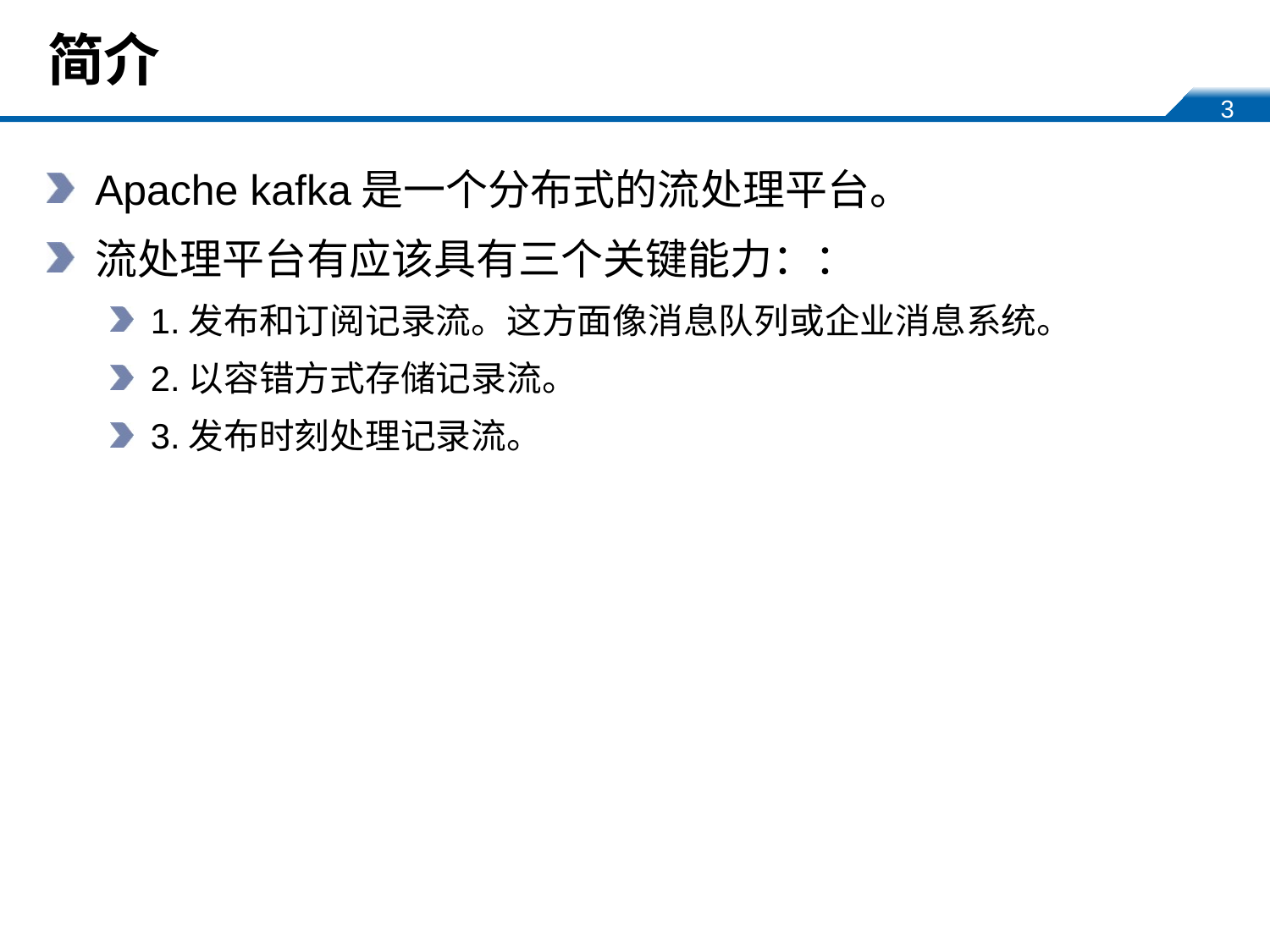

# 简介
Apache kafka是一个分布式的流处理平台。
流处理平台有应该具有三个关键能力：：
1.发布和订阅记录流。这方面像消息队列或企业消息系统。
2.以容错方式存储记录流。
3.发布时刻处理记录流。